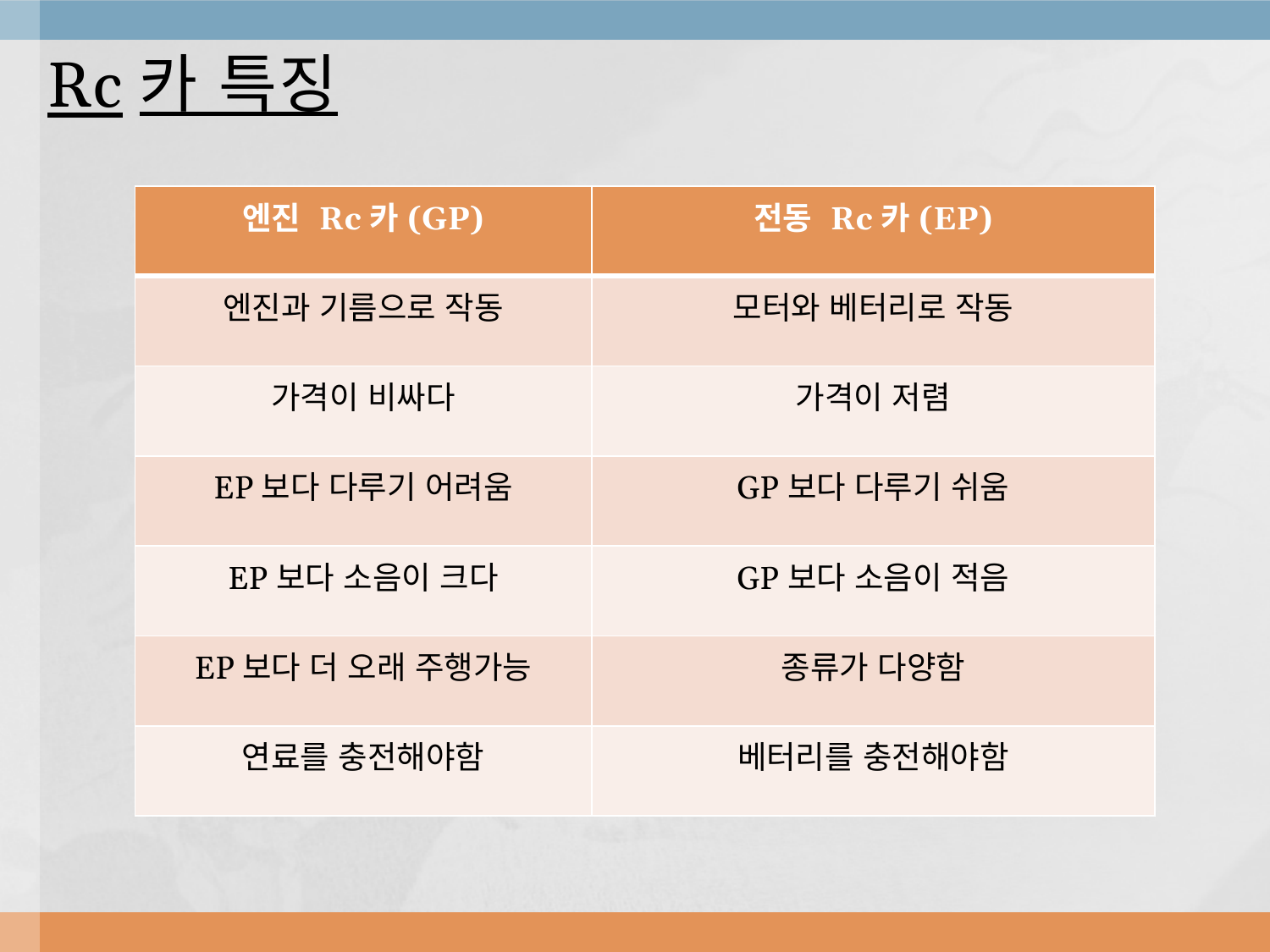

# Rc카 특징
| 엔진 Rc카(GP) | 전동 Rc카(EP) |
| --- | --- |
| 엔진과 기름으로 작동 | 모터와 베터리로 작동 |
| 가격이 비싸다 | 가격이 저렴 |
| EP보다 다루기 어려움 | GP보다 다루기 쉬움 |
| EP보다 소음이 크다 | GP보다 소음이 적음 |
| EP보다 더 오래 주행가능 | 종류가 다양함 |
| 연료를 충전해야함 | 베터리를 충전해야함 |